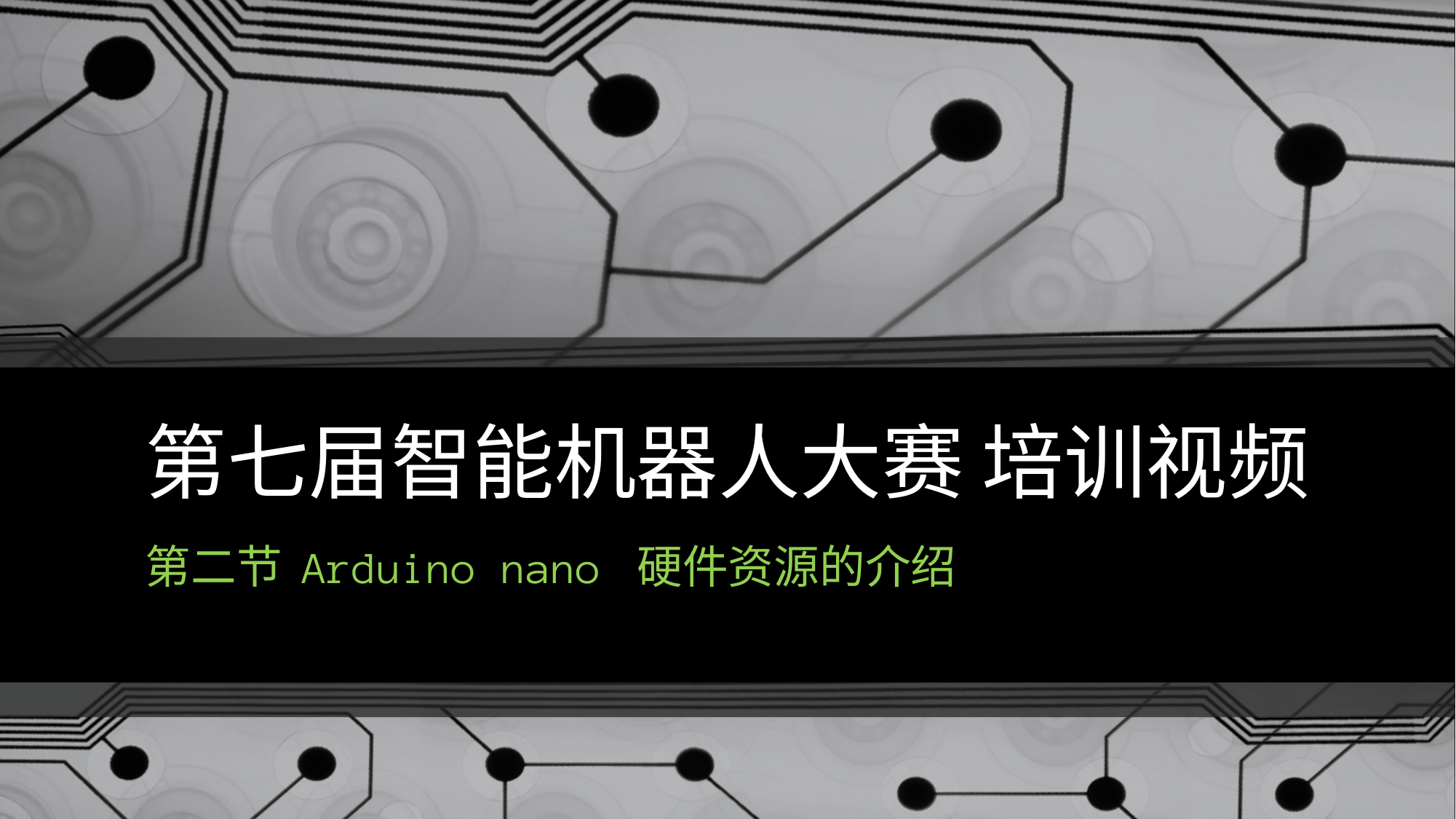

# 第七届智能机器人大赛 培训视频
第二节 Arduino nano 硬件资源的介绍